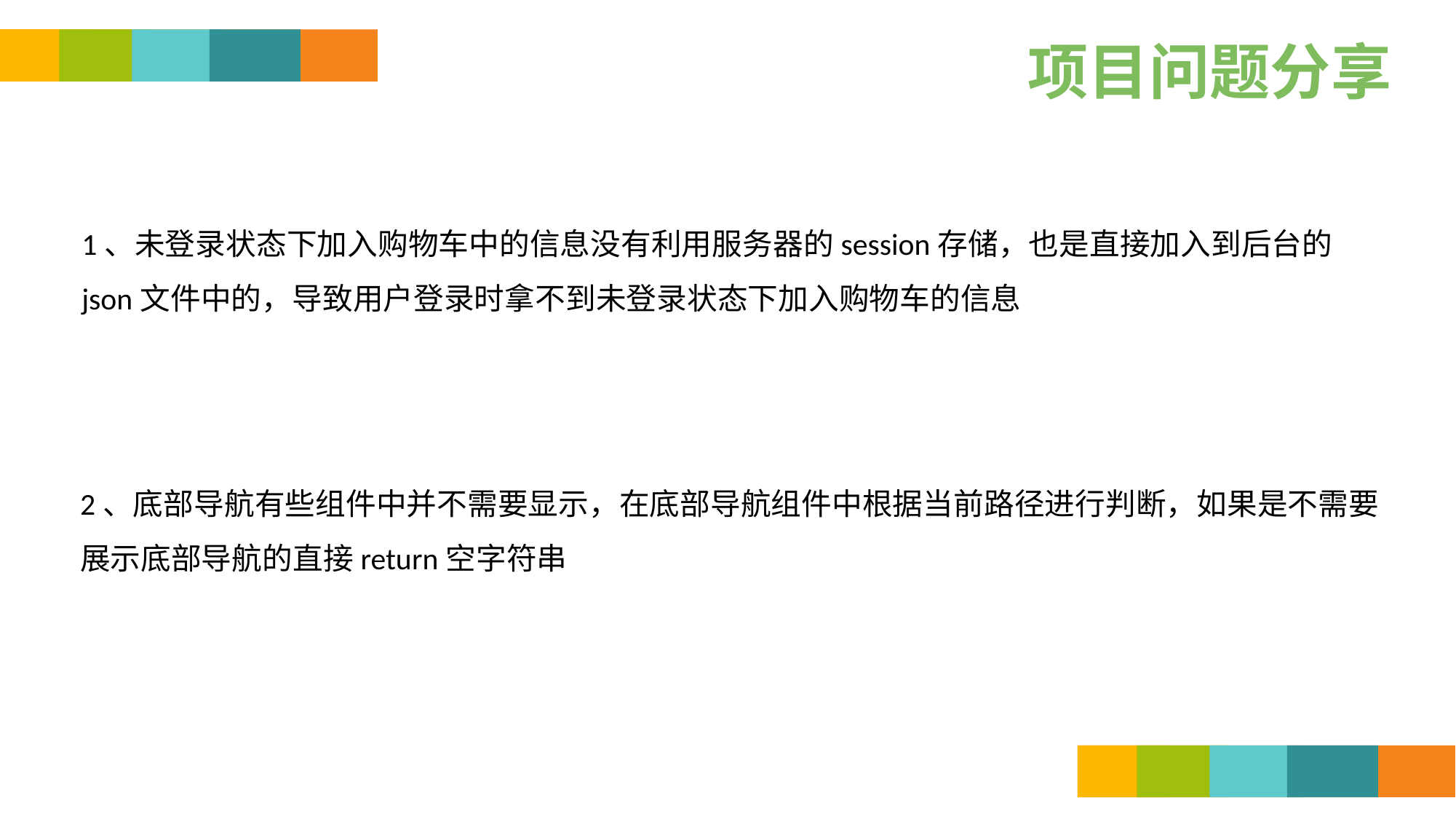

项目问题分享

1、未登录状态下加入购物车中的信息没有利用服务器的session存储，也是直接加入到后台的json文件中的，导致用户登录时拿不到未登录状态下加入购物车的信息
2、底部导航有些组件中并不需要显示，在底部导航组件中根据当前路径进行判断，如果是不需要展示底部导航的直接return空字符串